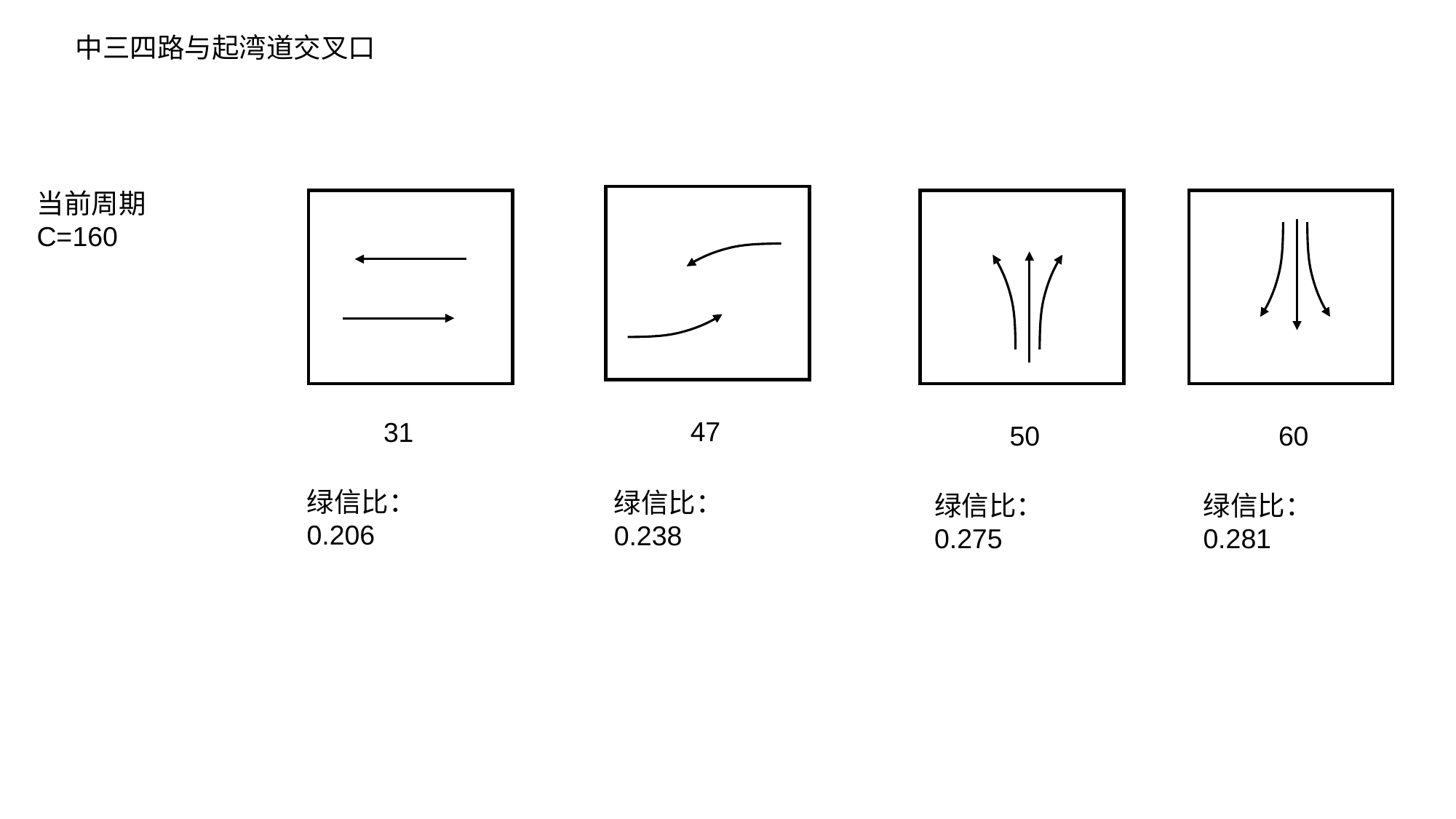

中三四路与起湾道交叉口
当前周期
C=160

47
31
50
60
绿信比：0.206
绿信比：0.238
绿信比：0.275
绿信比：0.281